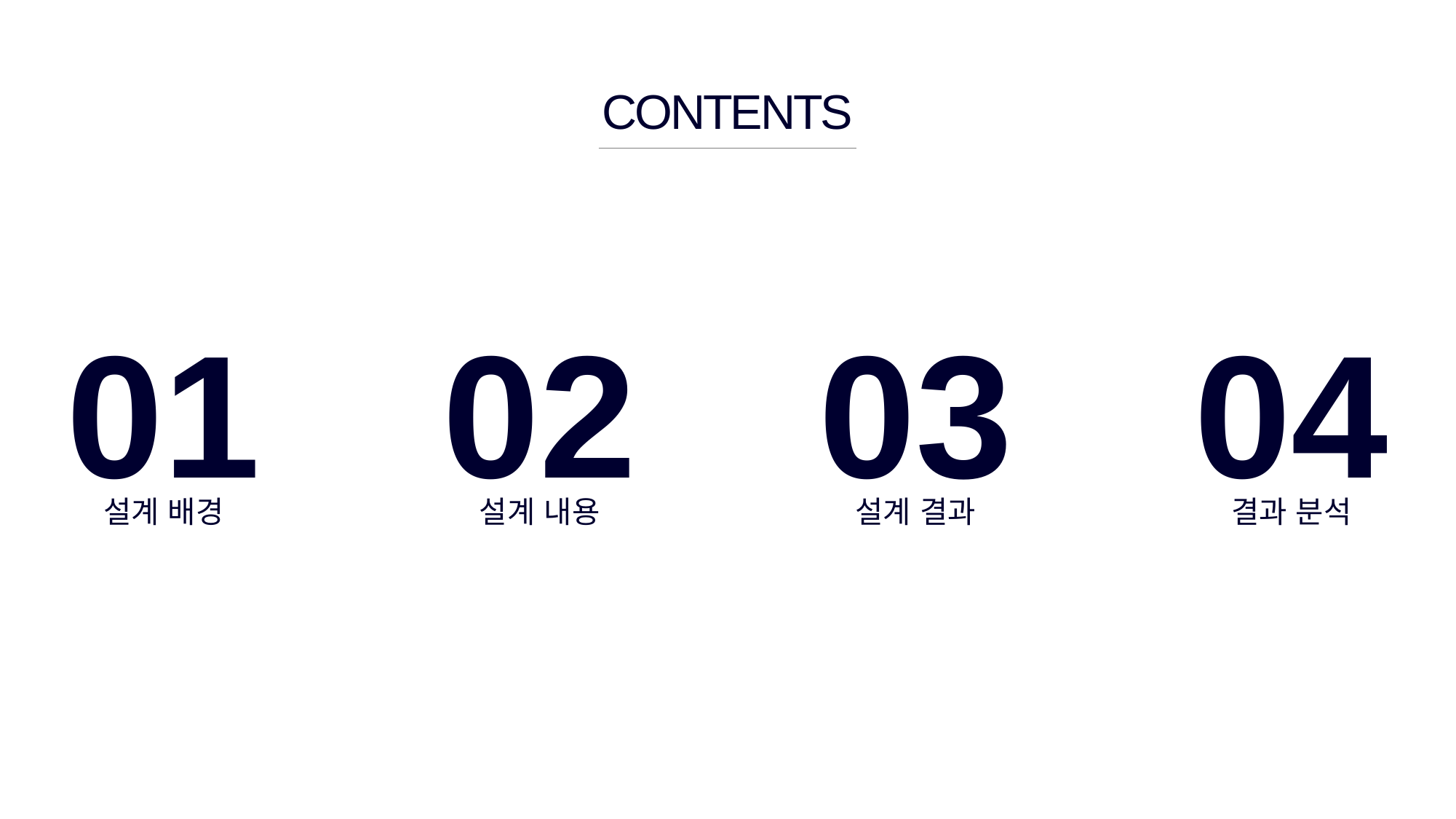

CONTENTS
01
02
03
04
설계 배경
설계 내용
설계 결과
결과 분석